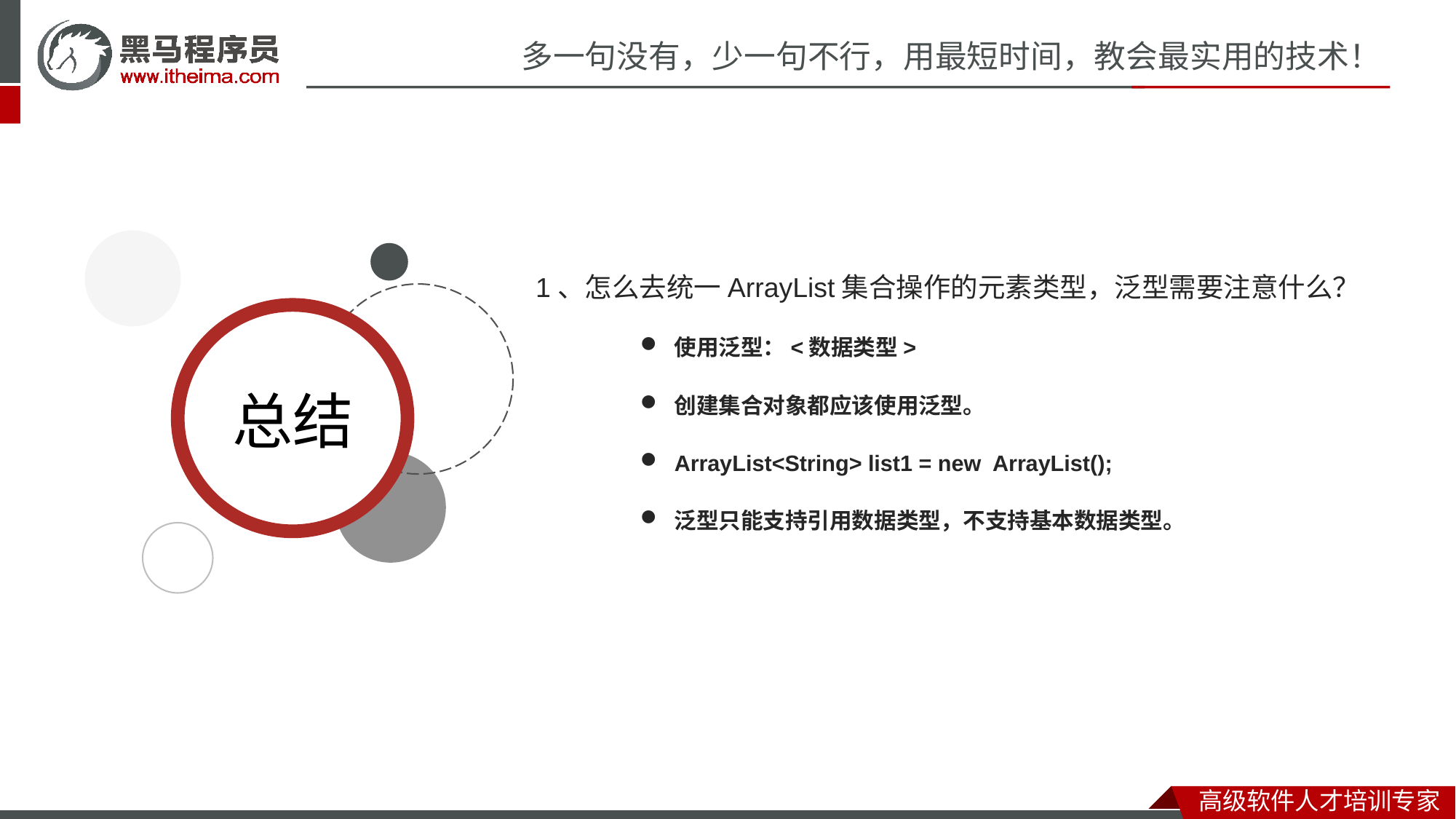

1、怎么去统一ArrayList集合操作的元素类型，泛型需要注意什么？
使用泛型：<数据类型>
创建集合对象都应该使用泛型。
ArrayList<String> list1 = new  ArrayList();
泛型只能支持引用数据类型，不支持基本数据类型。